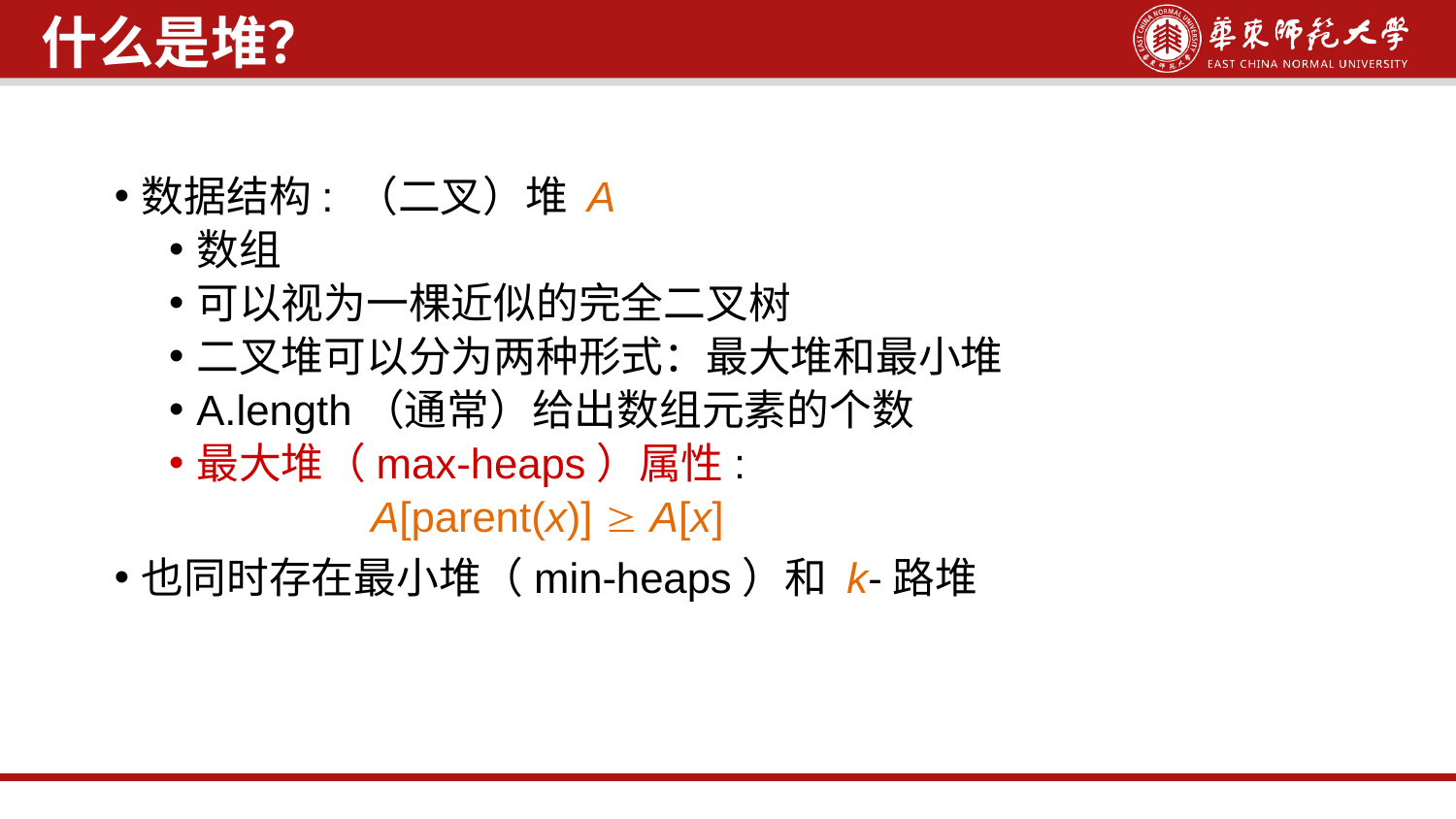

4
什么是堆？
数据结构: （二叉）堆 A
数组
可以视为一棵近似的完全二叉树
二叉堆可以分为两种形式：最大堆和最小堆
A.length（通常）给出数组元素的个数
最大堆（max-heaps）属性:
                 A[parent(x)] ≥ A[x]
也同时存在最小堆（min-heaps）和 k-路堆